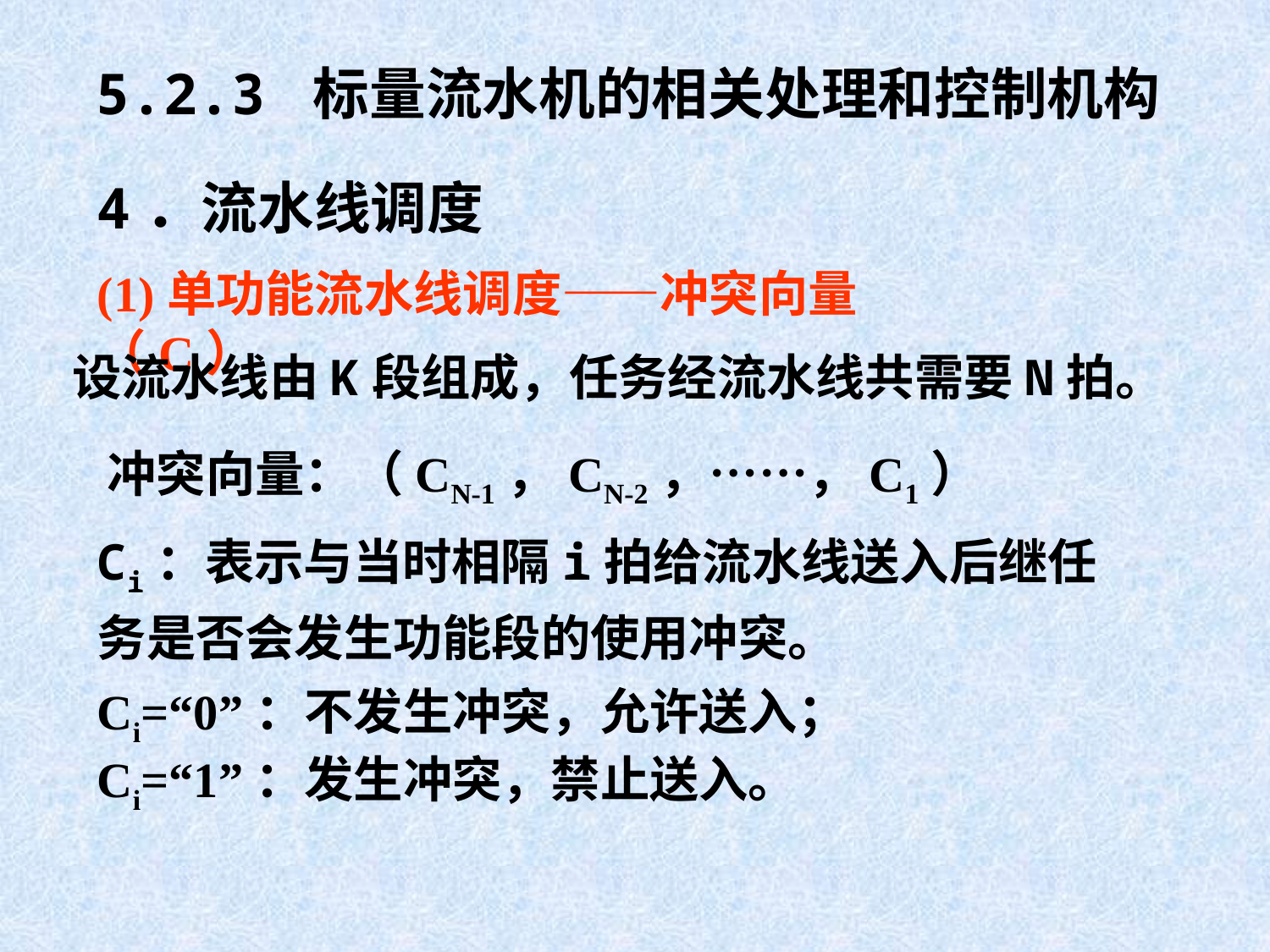

5.2.3 标量流水机的相关处理和控制机构
4．流水线调度
(1)单功能流水线调度——冲突向量（C）
设流水线由K段组成，任务经流水线共需要N拍。
冲突向量：（CN-1，CN-2，……，C1）
Ci：表示与当时相隔i拍给流水线送入后继任务是否会发生功能段的使用冲突。
Ci=“0”：不发生冲突，允许送入；
Ci=“1”：发生冲突，禁止送入。